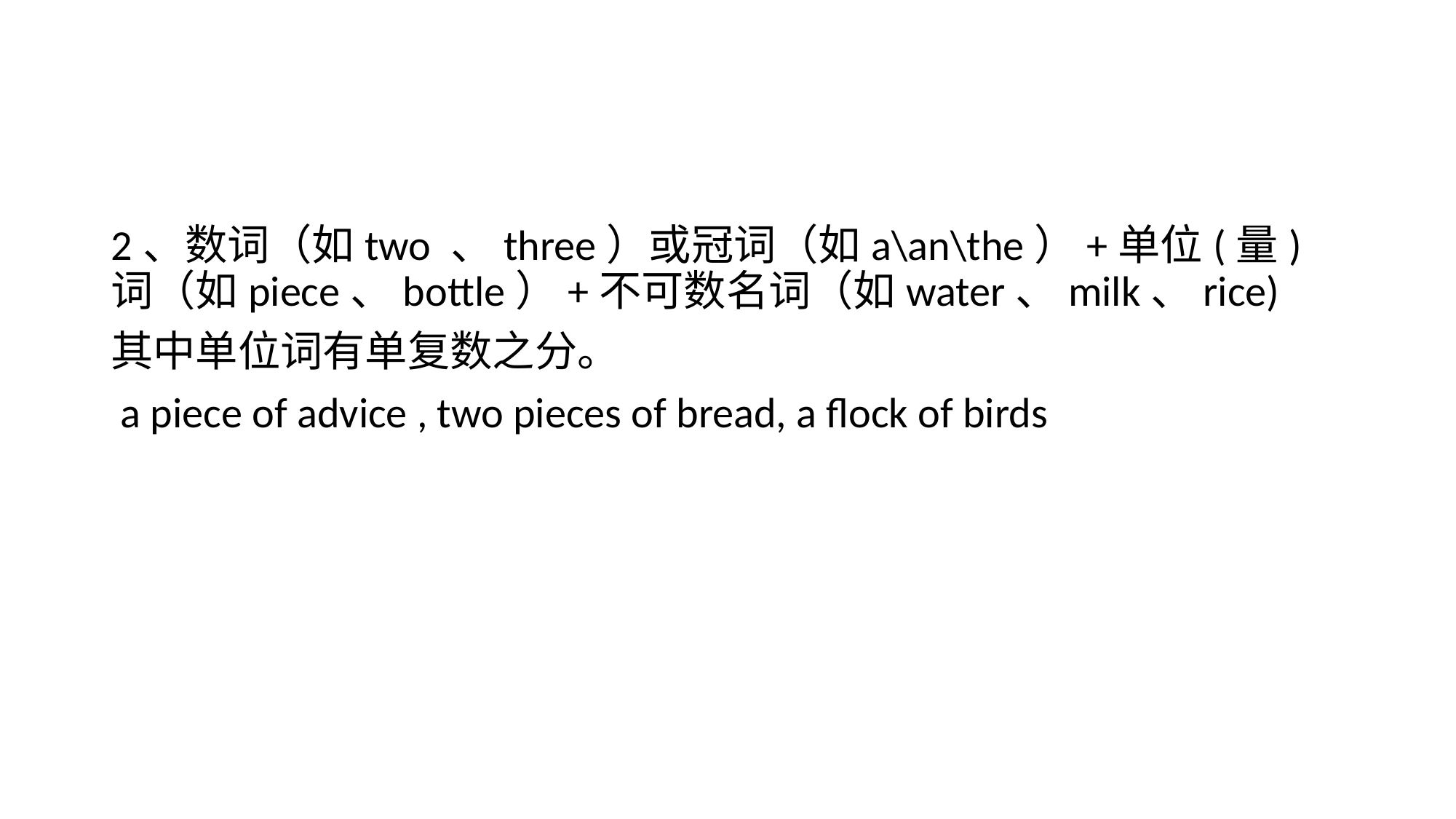

#
2、数词（如two 、three）或冠词（如a\an\the）+单位(量)词（如piece、bottle）+不可数名词（如water、milk、rice)
其中单位词有单复数之分。
 a piece of advice , two pieces of bread, a flock of birds